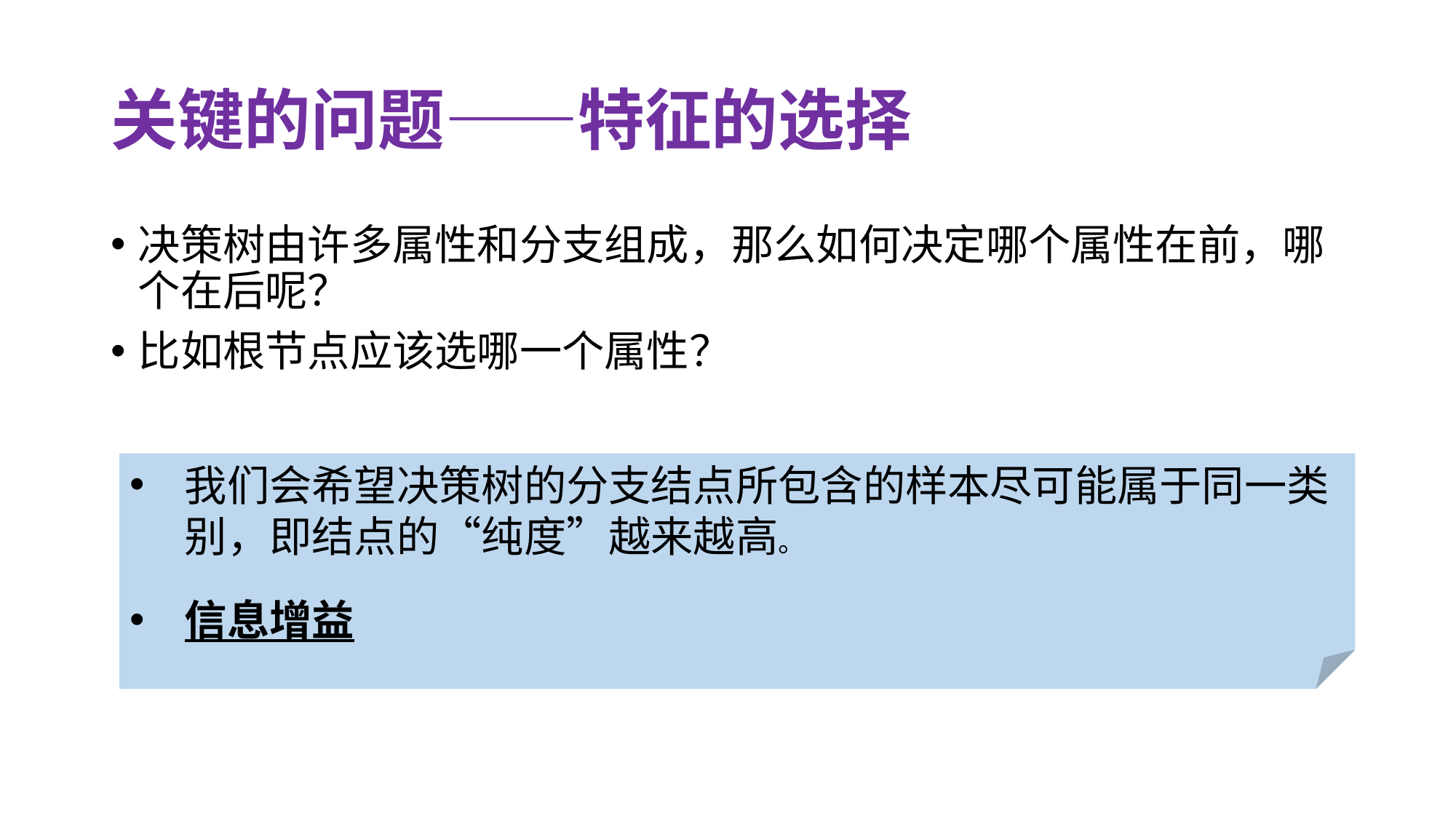

# 关键的问题——特征的选择
决策树由许多属性和分支组成，那么如何决定哪个属性在前，哪个在后呢？
比如根节点应该选哪一个属性？

我们会希望决策树的分支结点所包含的样本尽可能属于同一类别，即结点的“纯度”越来越高。

信息增益